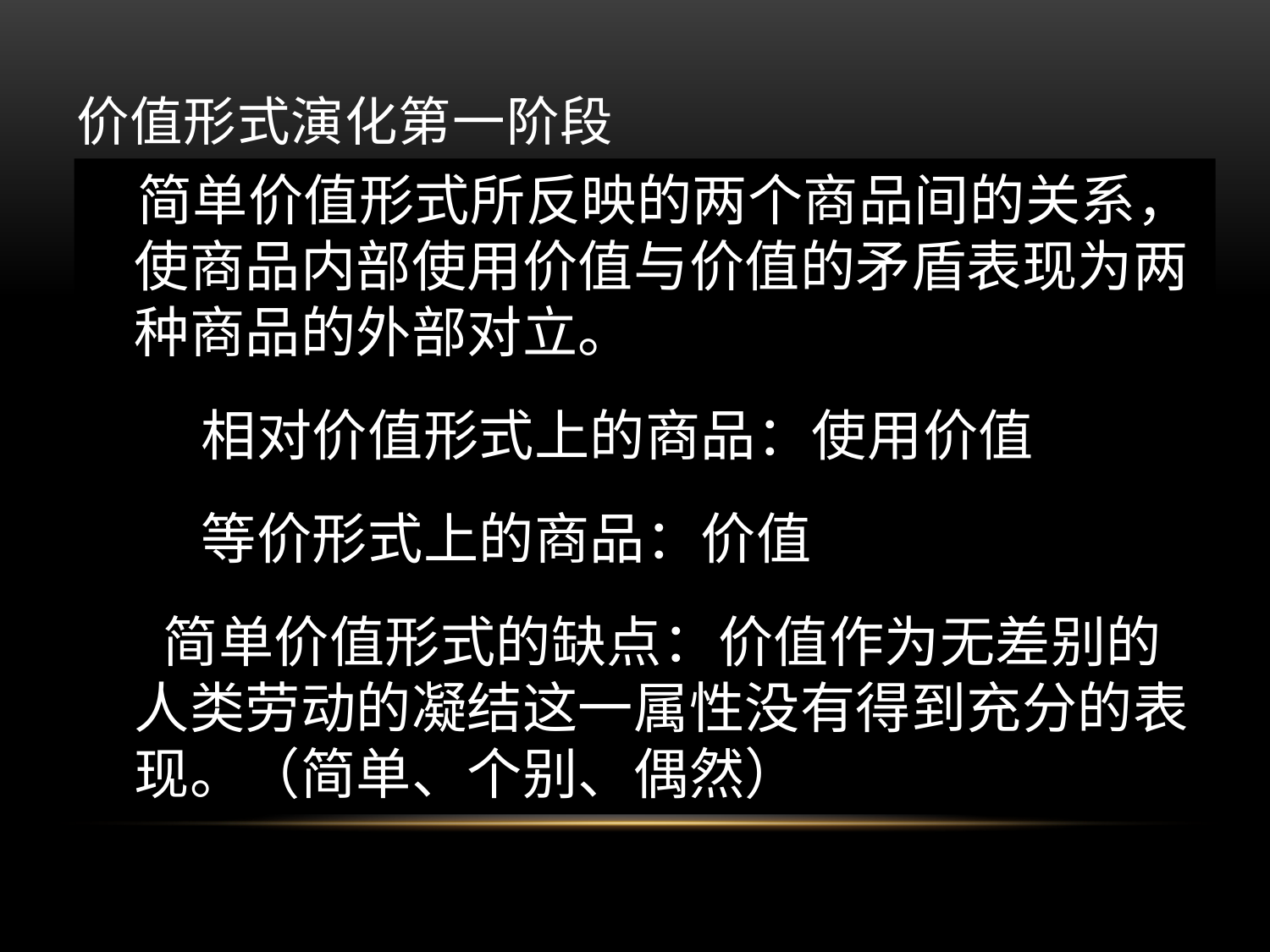

价值形式演化第一阶段
   简单价值形式所反映的两个商品间的关系，使商品内部使用价值与价值的矛盾表现为两种商品的外部对立。
        相对价值形式上的商品：使用价值
        等价形式上的商品：价值
     简单价值形式的缺点：价值作为无差别的人类劳动的凝结这一属性没有得到充分的表现。（简单、个别、偶然）